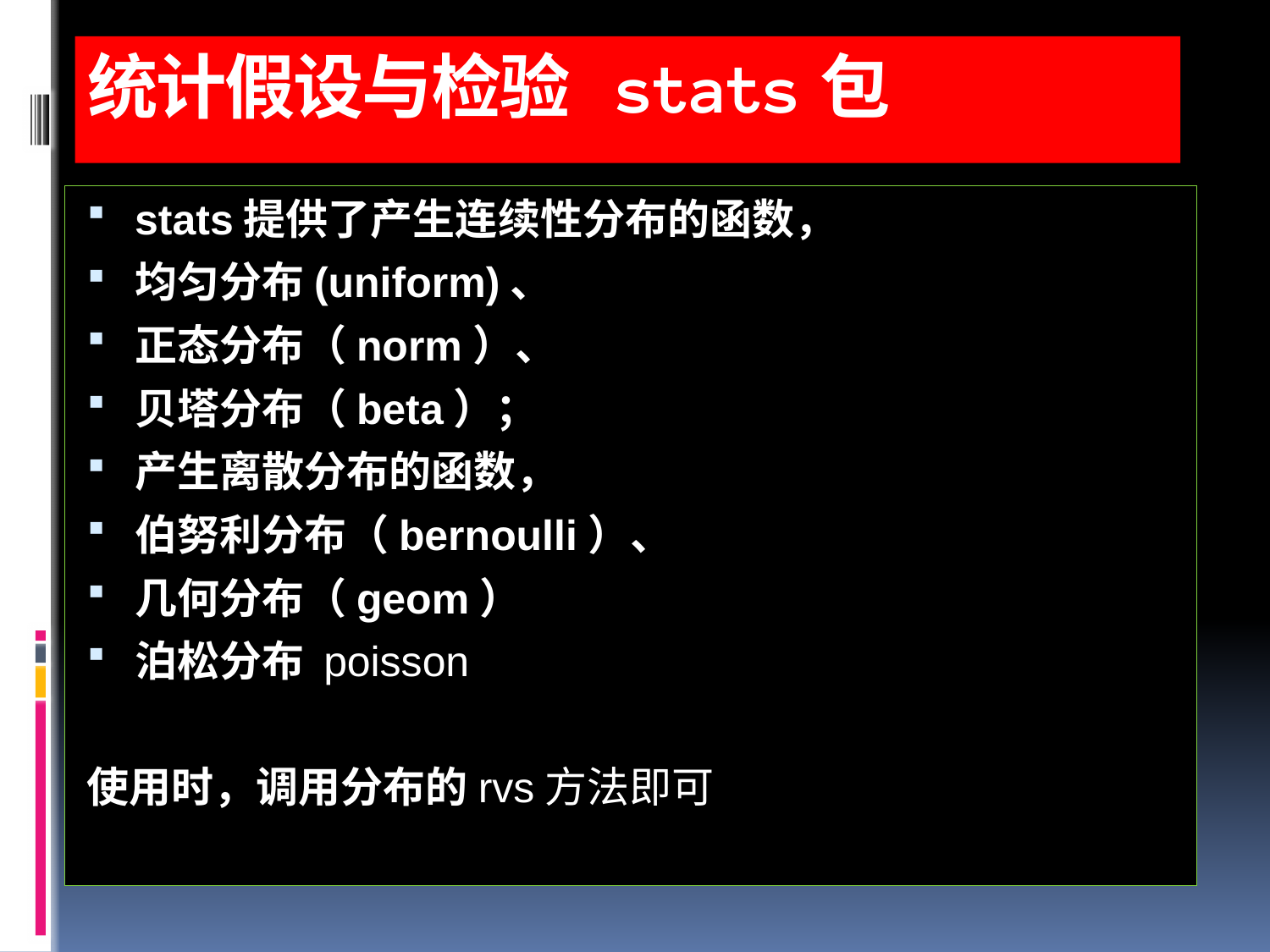

# 统计假设与检验  stats包
stats提供了产生连续性分布的函数，
均匀分布(uniform)、
正态分布（norm）、
贝塔分布（beta）；
产生离散分布的函数，
伯努利分布（bernoulli）、
几何分布（geom）
泊松分布 poisson

使用时，调用分布的rvs方法即可